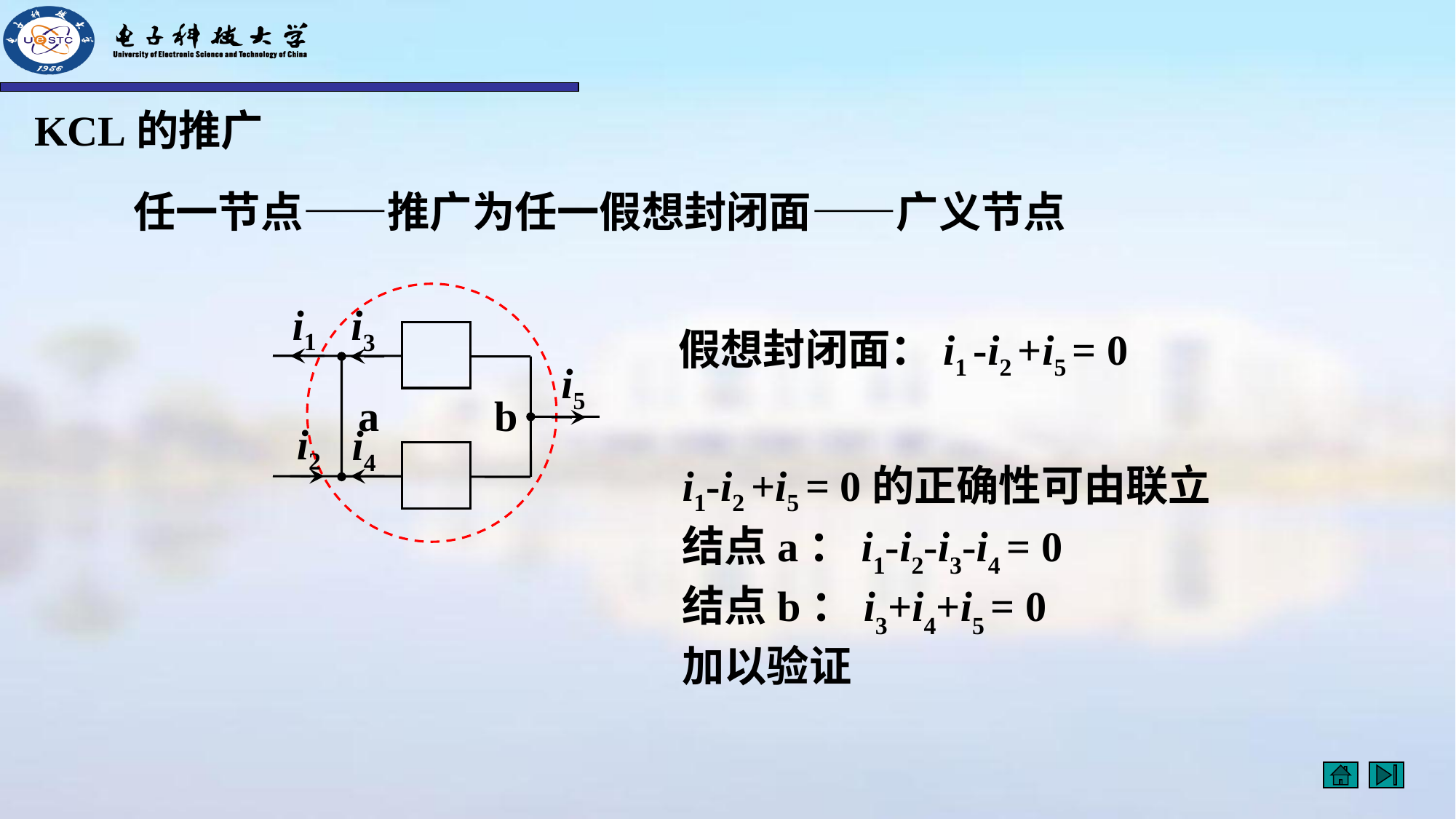

KCL的推广
任一节点——推广为任一假想封闭面——广义节点

i1
i3

i5

a
b
i2
i4

假想封闭面：i1 -i2 +i5 = 0
i1-i2 +i5 = 0的正确性可由联立
结点a：i1-i2-i3-i4 = 0
结点b：i3+i4+i5 = 0
加以验证